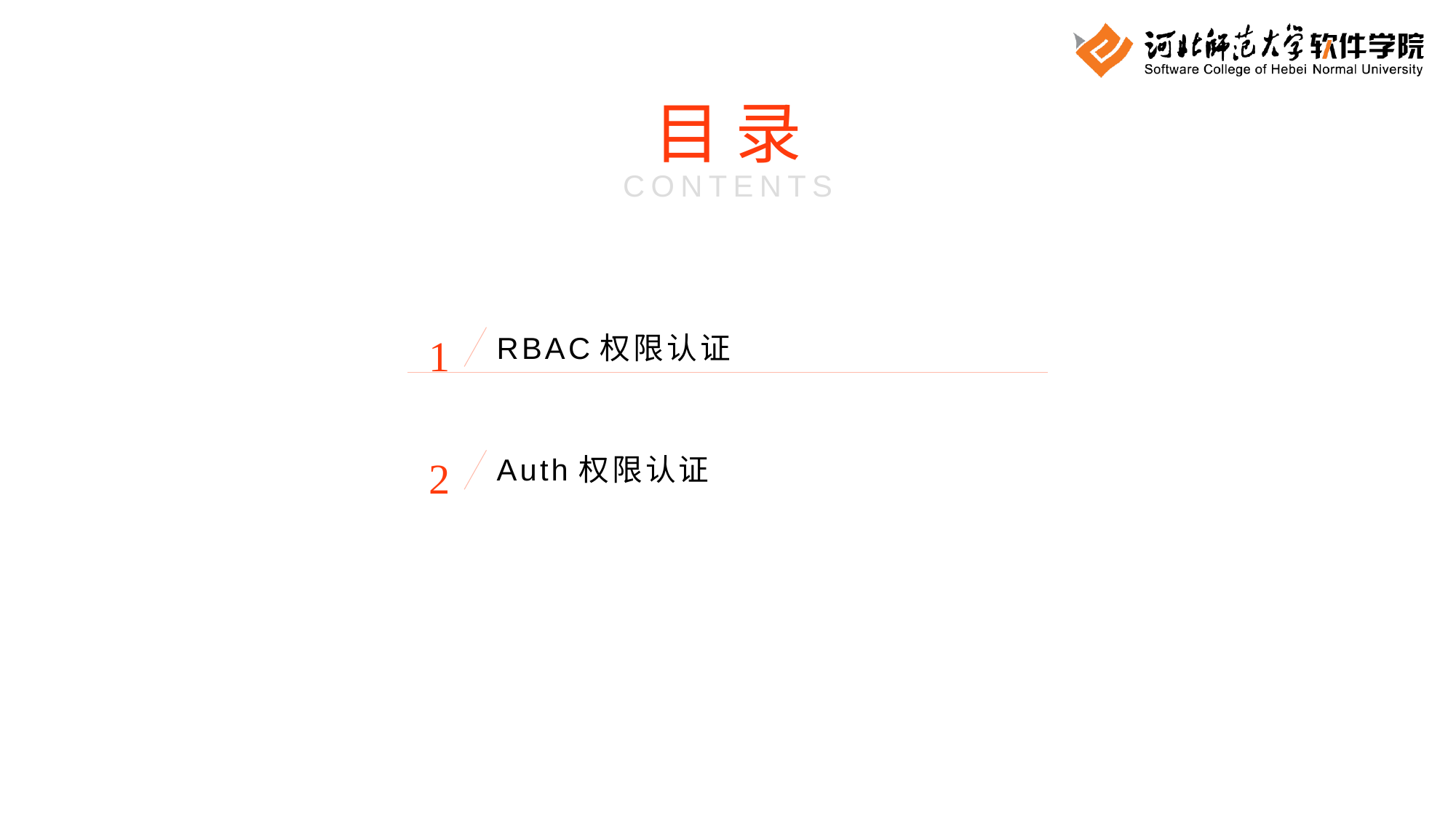

目 录
CONTENTS
1
RBAC权限认证
2
Auth权限认证